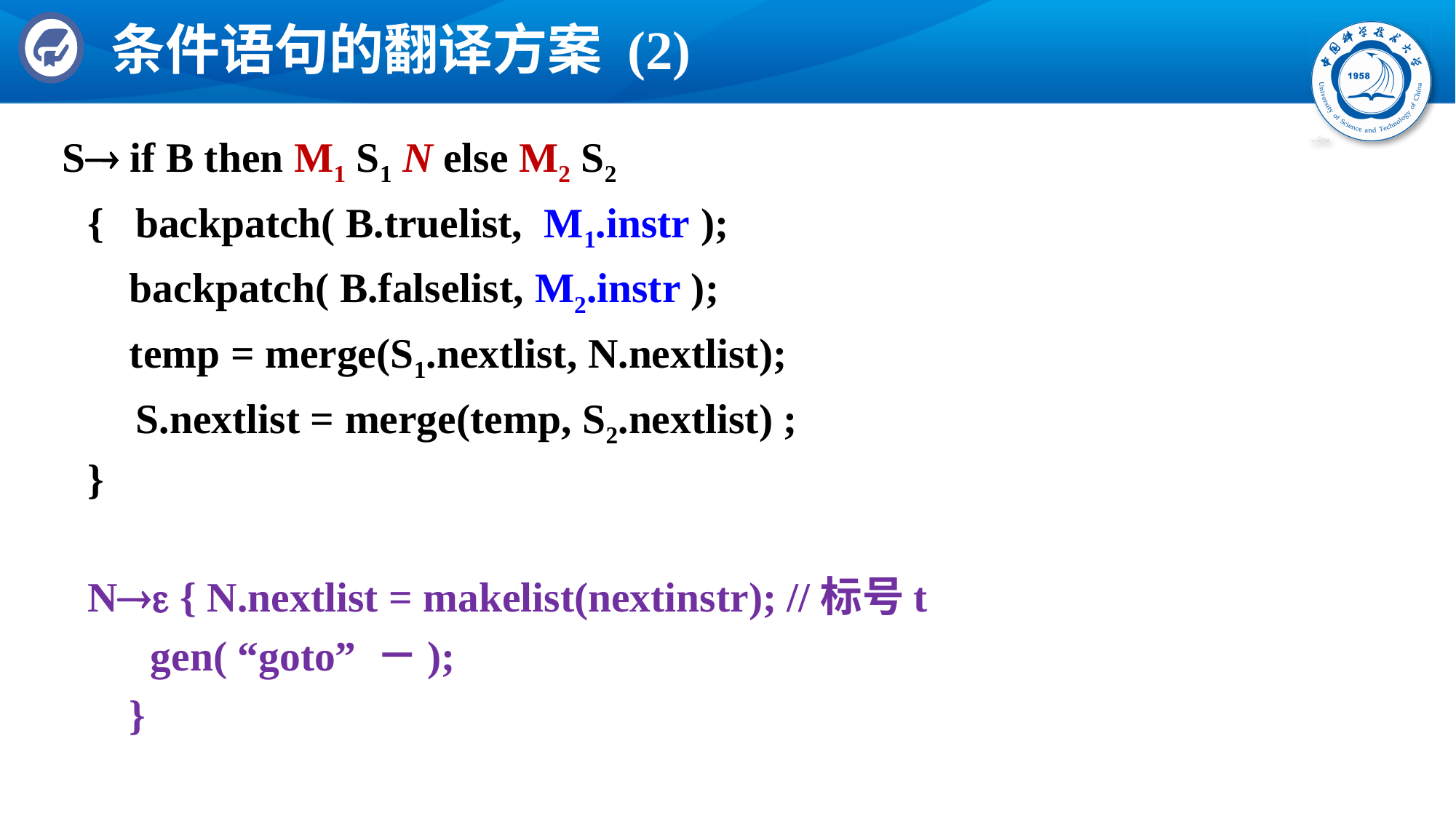

# 条件语句的翻译方案 (2)
S→ if B then M1 S1 N else M2 S2
	{   backpatch( B.truelist,  M1.instr );
	    backpatch( B.falselist, M2.instr );
	    temp = merge(S1.nextlist, N.nextlist);
       S.nextlist = merge(temp, S2.nextlist) ;
	}

	N→ε { N.nextlist = makelist(nextinstr); //标号t
		      gen( “goto” －);
		    }